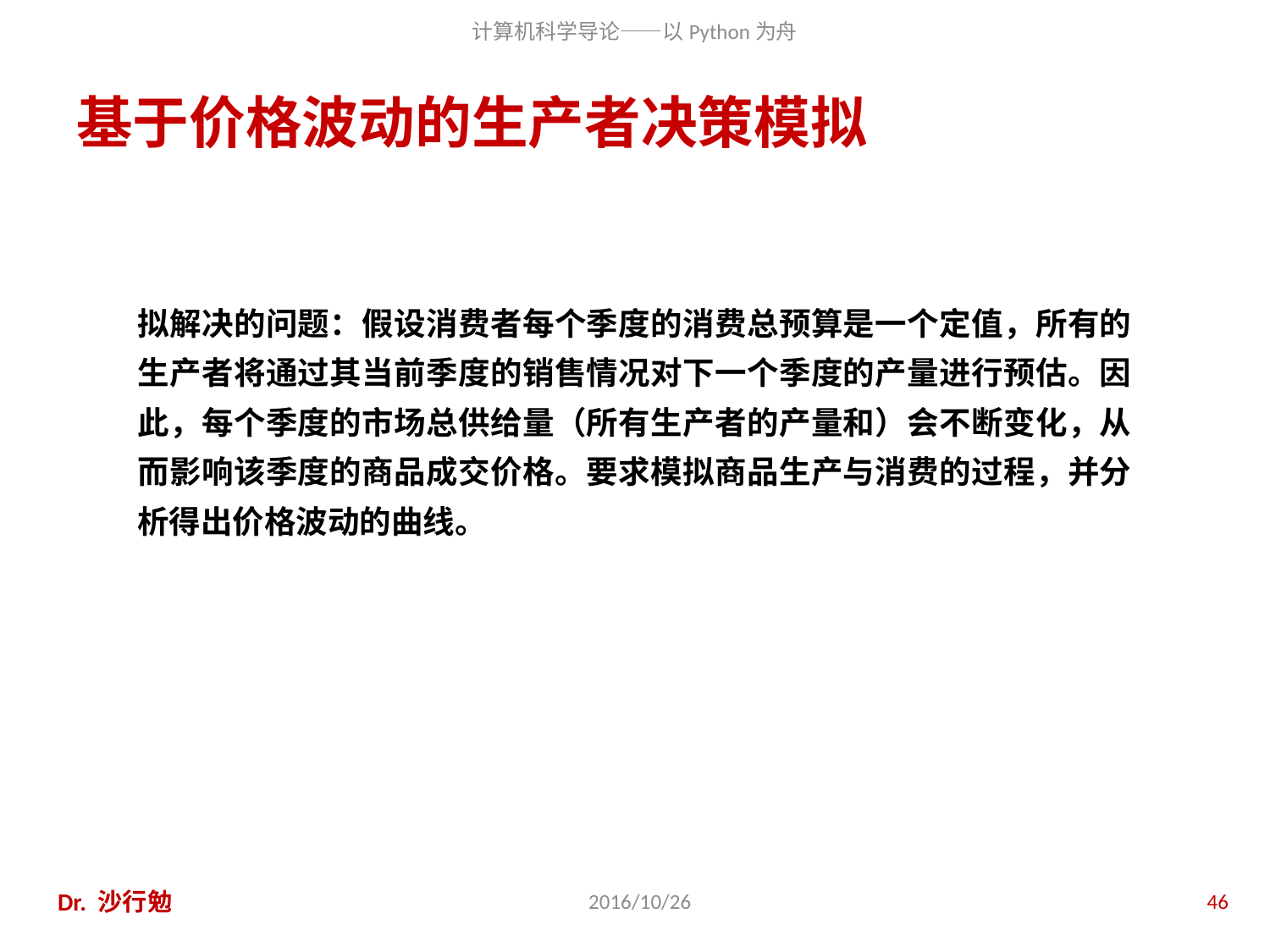

# 基于价格波动的生产者决策模拟
拟解决的问题：假设消费者每个季度的消费总预算是一个定值，所有的生产者将通过其当前季度的销售情况对下一个季度的产量进行预估。因此，每个季度的市场总供给量（所有生产者的产量和）会不断变化，从而影响该季度的商品成交价格。要求模拟商品生产与消费的过程，并分析得出价格波动的曲线。
Dr. 沙行勉
2016/10/26
46